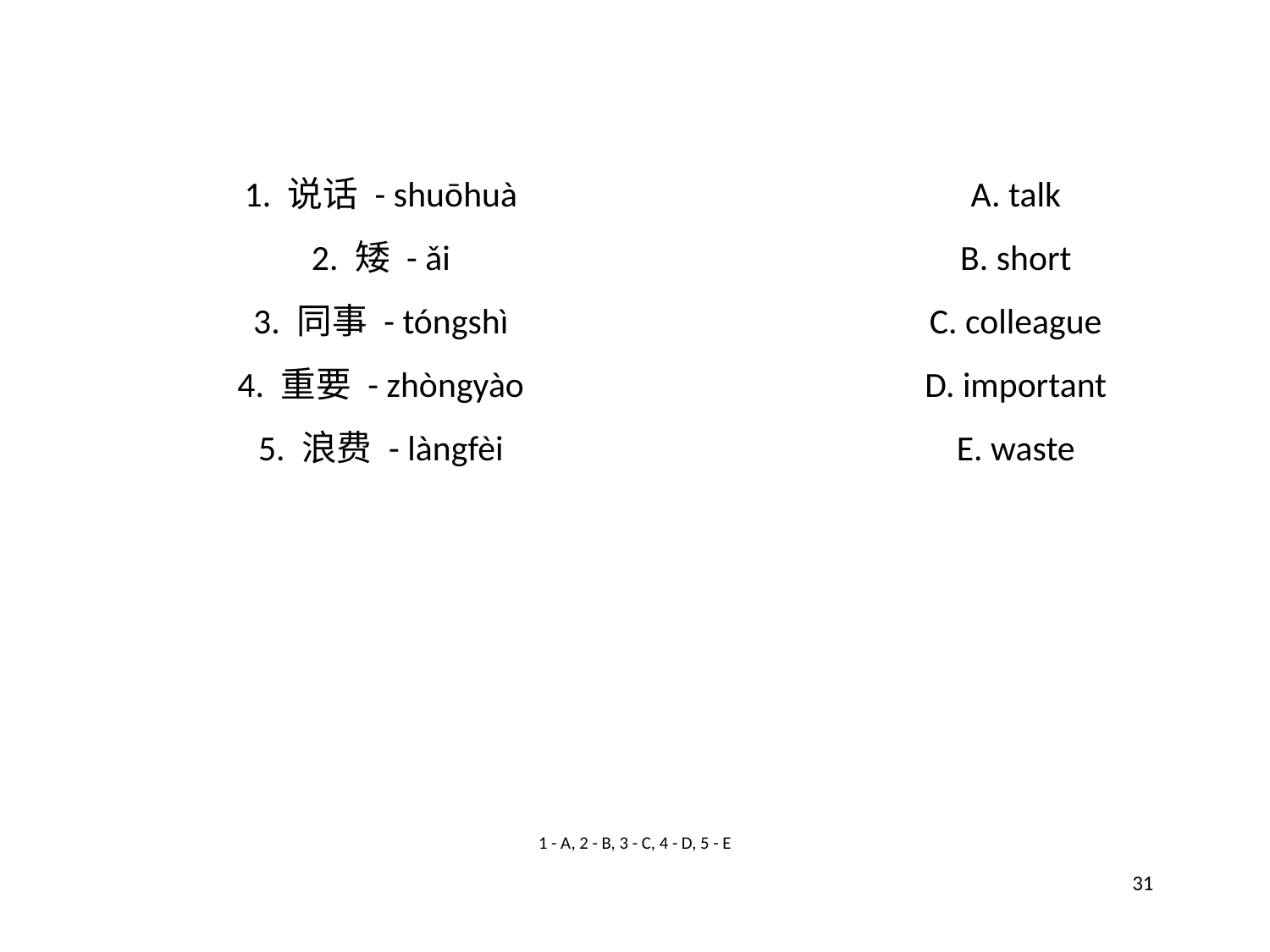

1. 说话 - shuōhuà

A. talk

2. 矮 - ǎi

B. short

3. 同事 - tóngshì

C. colleague

4. 重要 - zhòngyào

D. important

5. 浪费 - làngfèi

E. waste
1 - A, 2 - B, 3 - C, 4 - D, 5 - E

31